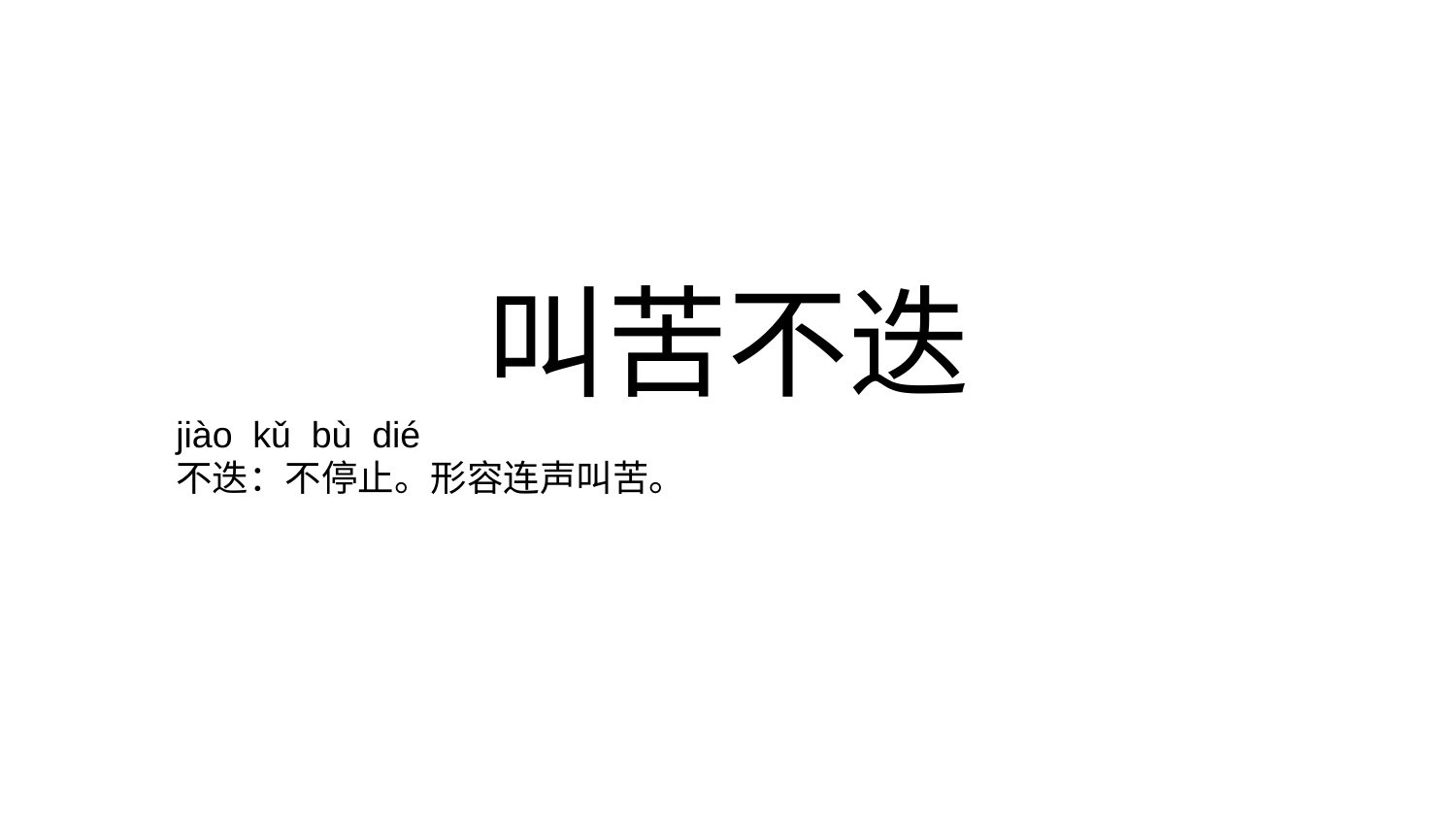

# 叫苦不迭
jiào  kǔ  bù  dié
不迭：不停止。形容连声叫苦。